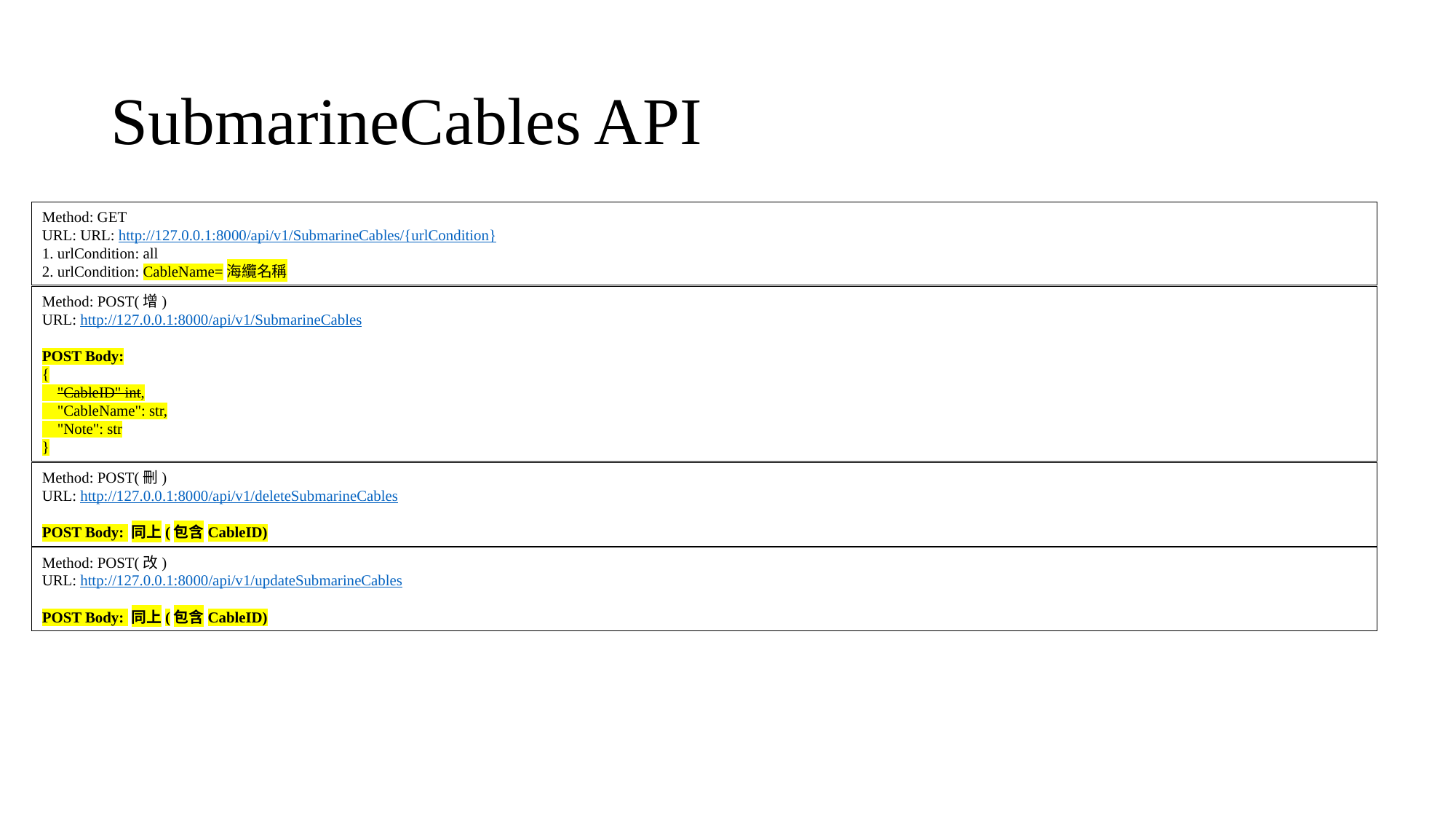

# SubmarineCables API
Method: GET
URL: URL: http://127.0.0.1:8000/api/v1/SubmarineCables/{urlCondition}
1. urlCondition: all
2. urlCondition: CableName=海纜名稱
Method: POST(增)
URL: http://127.0.0.1:8000/api/v1/SubmarineCables

POST Body:
{
    "CableID" int,
    "CableName": str,
    "Note": str
}
Method: POST(刪)
URL: http://127.0.0.1:8000/api/v1/deleteSubmarineCables

POST Body: 同上(包含CableID)
Method: POST(改)
URL: http://127.0.0.1:8000/api/v1/updateSubmarineCables

POST Body: 同上(包含CableID)